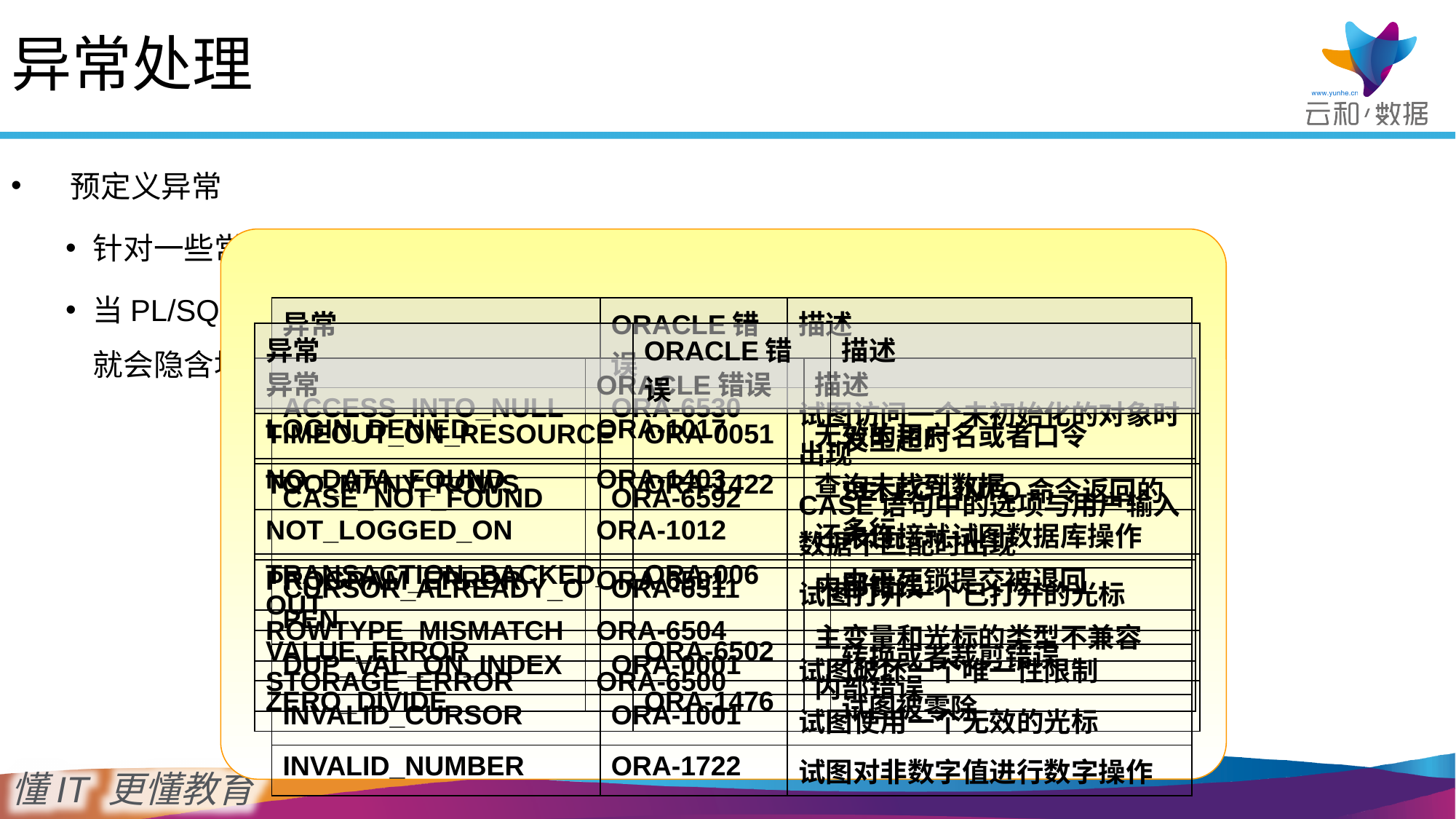

异常处理
 预定义异常
针对一些常见的错误，PL/SQL预定义了一些异常错误
当PL/SQL程序违反了Oracle的规定或超出了系统规定的限制时，就会隐含地引发一个预定义的错误

| 异常 | ORACLE错误 | 描述 |
| --- | --- | --- |
| ACCESS\_INTO\_NULL | ORA-6530 | 试图访问一个未初始化的对象时出现 |
| CASE\_NOT\_FOUND | ORA-6592 | CASE语句中的选项与用户输入数据不匹配时出现 |
| CURSOR\_ALREADY\_OPEN | ORA-6511 | 试图打开一个已打开的光标 |
| DUP\_VAL\_ON\_INDEX | ORA-0001 | 试图破坏一个唯一性限制 |
| INVALID\_CURSOR | ORA-1001 | 试图使用一个无效的光标 |
| INVALID\_NUMBER | ORA-1722 | 试图对非数字值进行数字操作 |
| 异常 | ORACLE错误 | 描述 |
| --- | --- | --- |
| TIMEOUT\_ON\_RESOURCE | ORA-0051 | 发生超时 |
| TOO\_MANY\_ROWS | ORA-1422 | SELECT INTO命令返回的多行 |
| TRANSACTION\_BACKED\_OUT | ORA-006 | 由于死锁提交被退回 |
| VALUE\_ERROR | ORA-6502 | 转换或者裁剪错误 |
| ZERO\_DIVIDE | ORA-1476 | 试图被零除 |
| 异常 | ORACLE错误 | 描述 |
| --- | --- | --- |
| LOGIN\_DENIED | ORA-1017 | 无效的用户名或者口令 |
| NO\_DATA\_FOUND | ORA-1403 | 查询未找到数据 |
| NOT\_LOGGED\_ON | ORA-1012 | 还未连接就试图数据库操作 |
| PROGRAM\_ERROR | ORA-6501 | 内部错误 |
| ROWTYPE\_MISMATCH | ORA-6504 | 主变量和光标的类型不兼容 |
| STORAGE\_ERROR | ORA-6500 | 内部错误 |
23